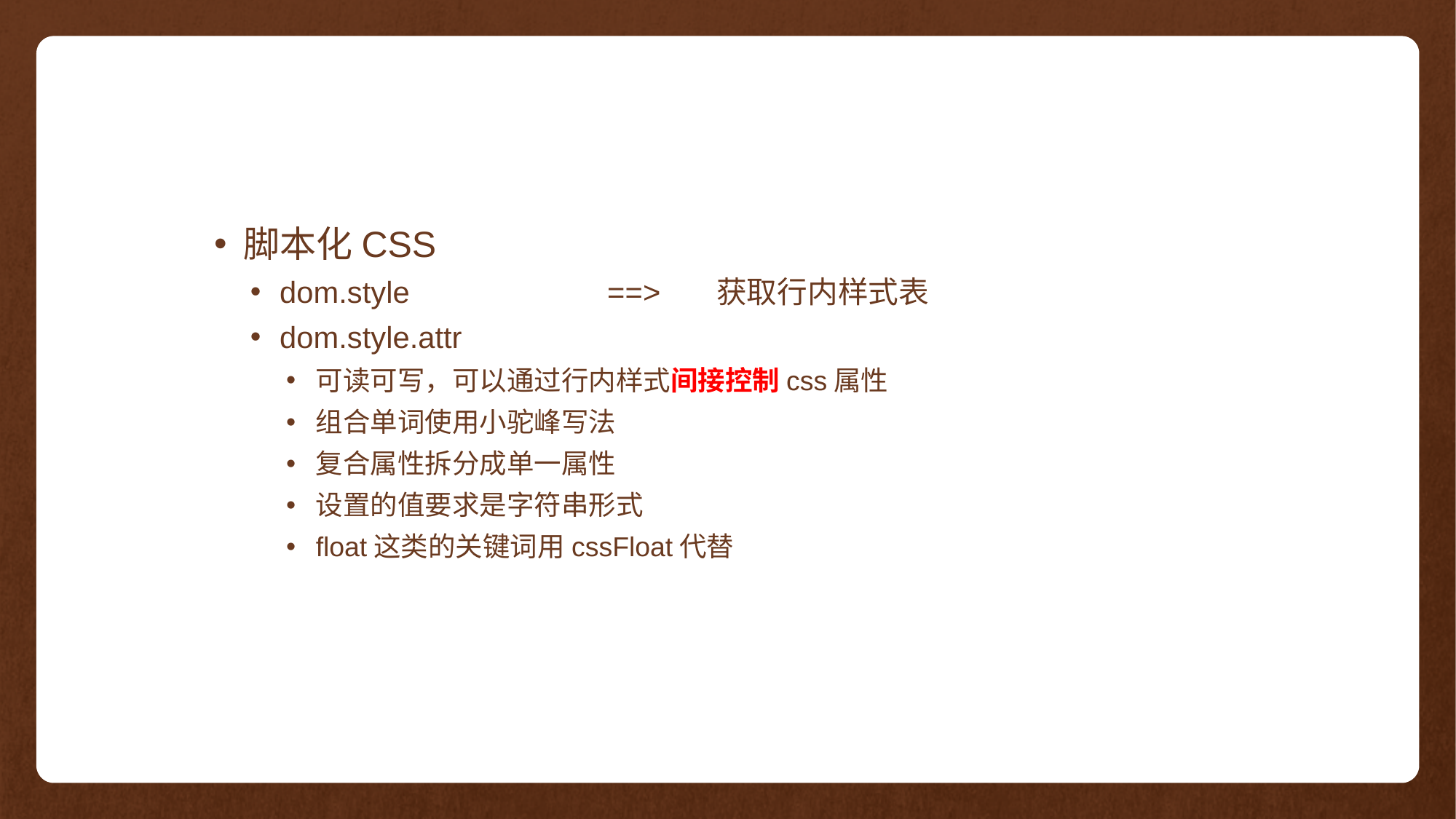

脚本化CSS
dom.style		==>	获取行内样式表
dom.style.attr
可读可写，可以通过行内样式间接控制css属性
组合单词使用小驼峰写法
复合属性拆分成单一属性
设置的值要求是字符串形式
float这类的关键词用cssFloat代替